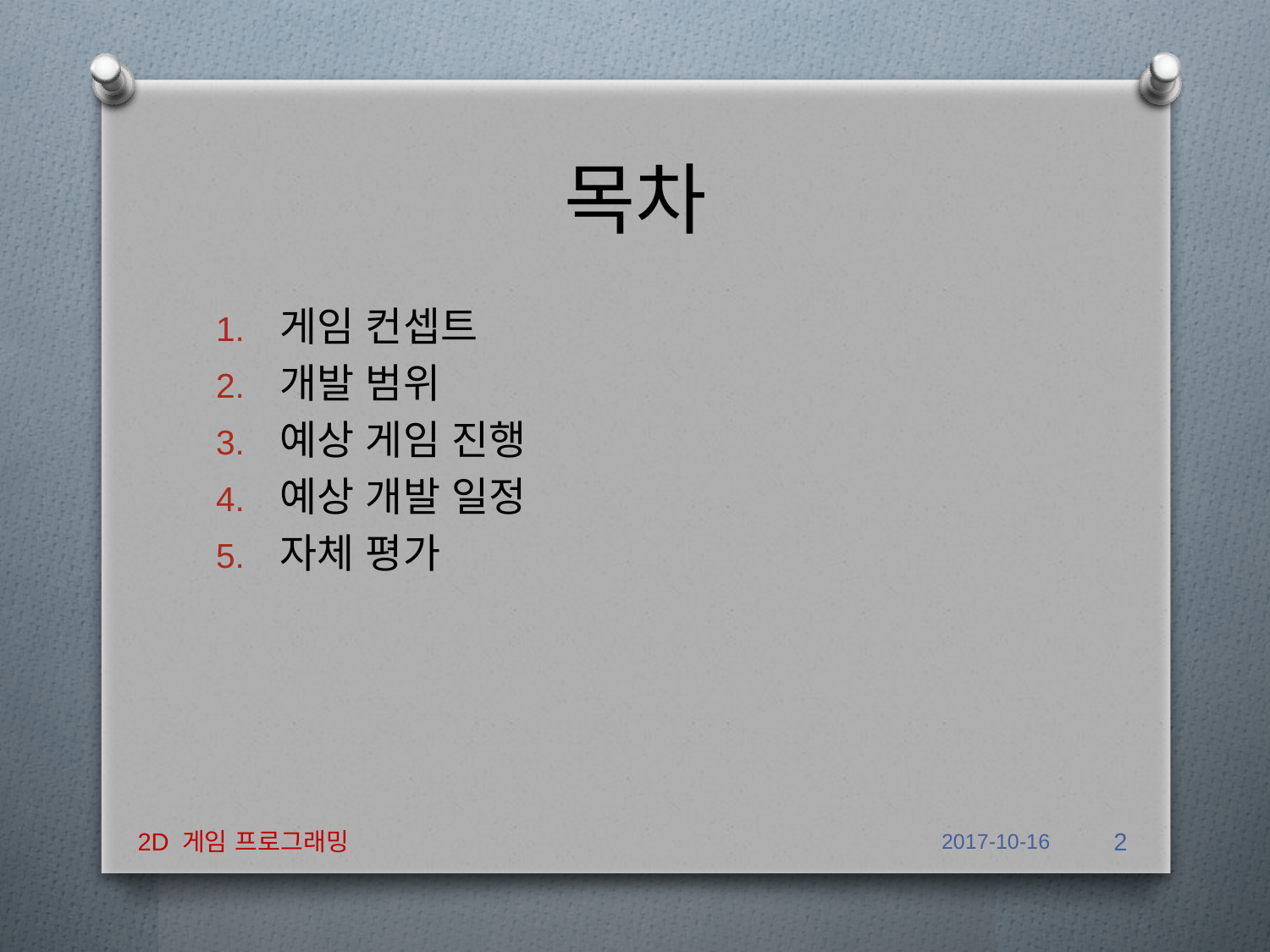

# 목차
게임 컨셉트
개발 범위
예상 게임 진행
예상 개발 일정
자체 평가
2D 게임 프로그래밍
2017-10-16
2